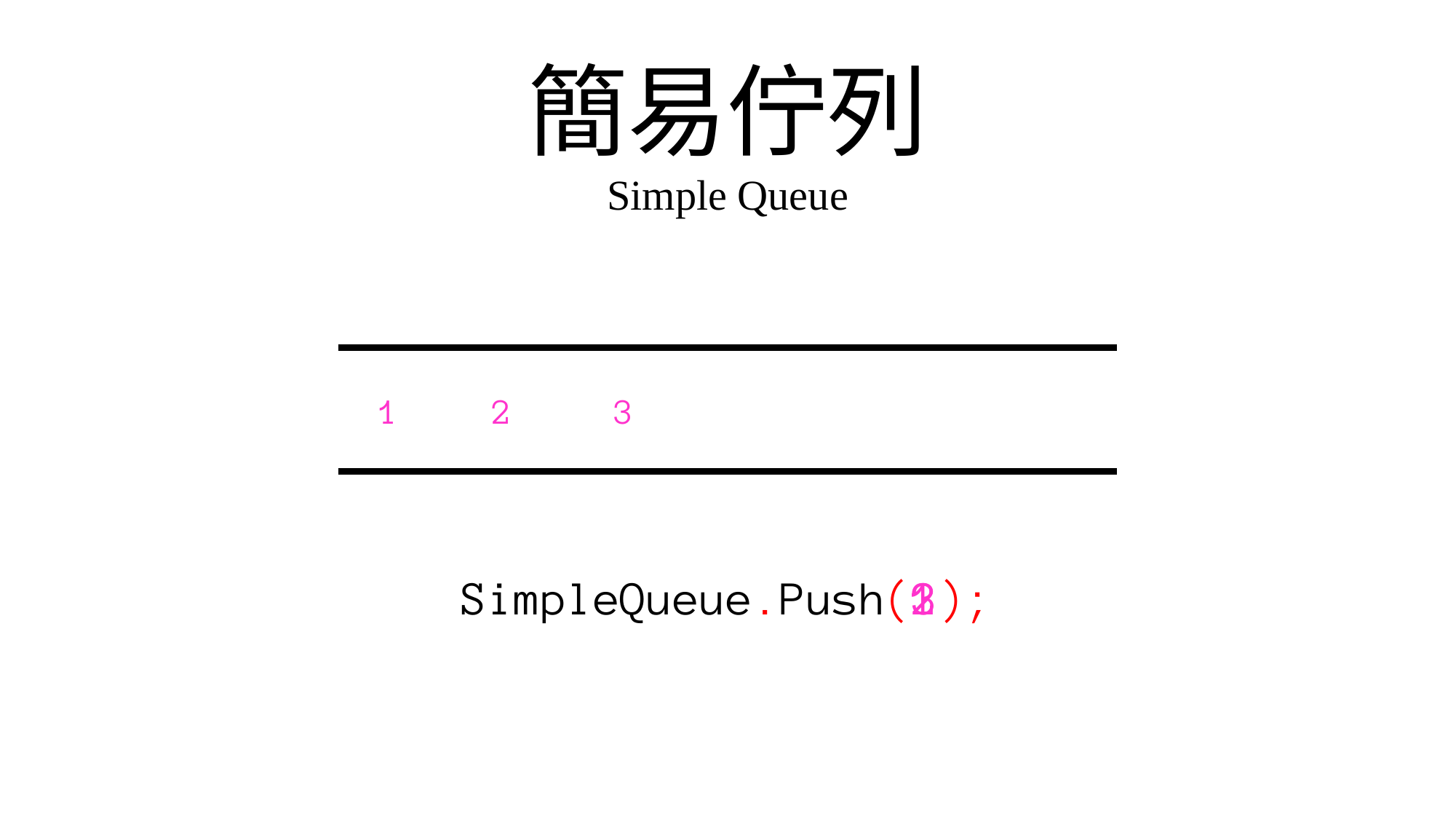

簡易佇列
Simple Queue

1
2
3
SimpleQueue.Push( );
1
2
3